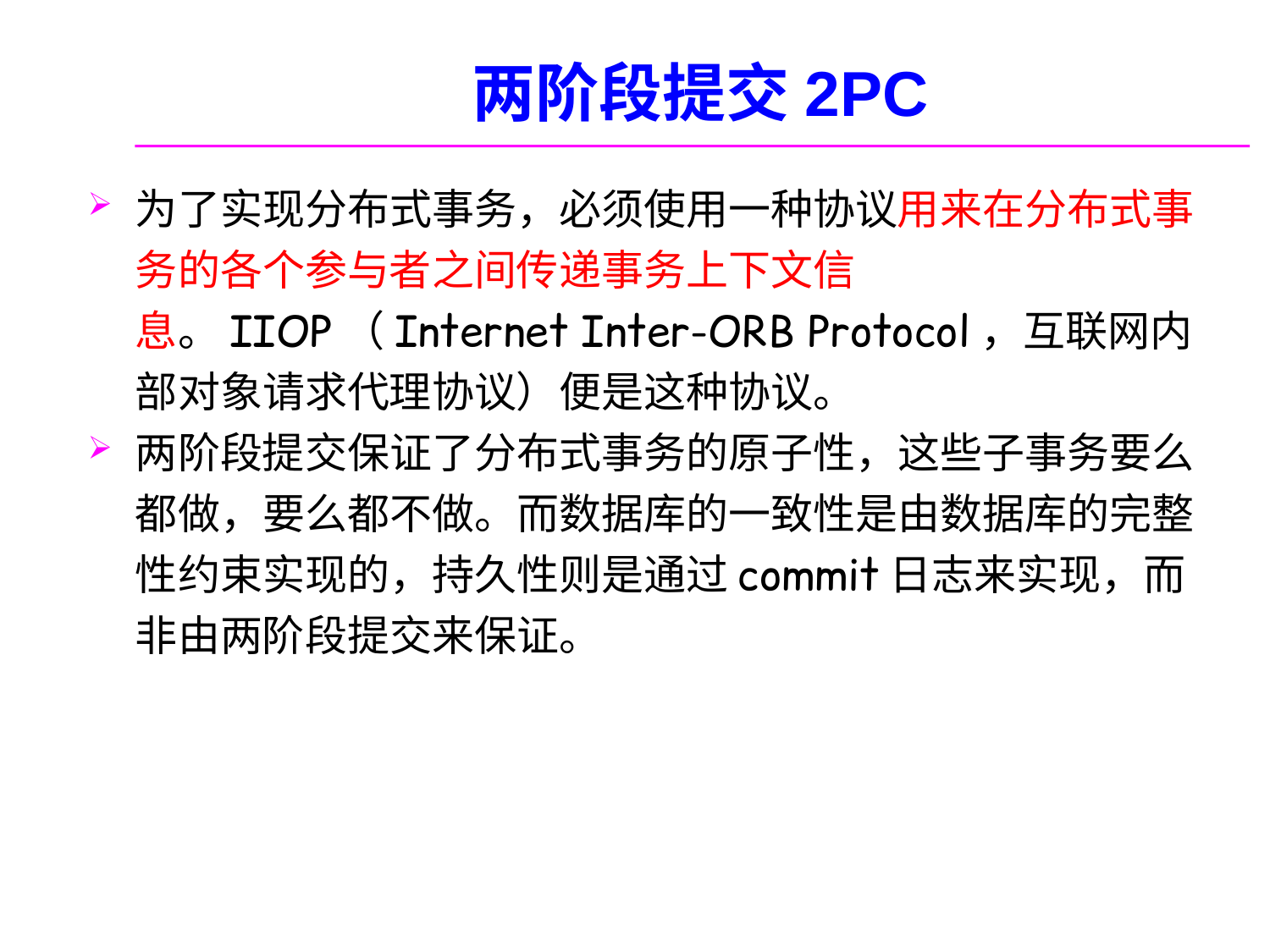

# 两阶段提交2PC
为了实现分布式事务，必须使用一种协议用来在分布式事务的各个参与者之间传递事务上下文信息。IIOP（Internet Inter-ORB Protocol，互联网内部对象请求代理协议）便是这种协议。
两阶段提交保证了分布式事务的原子性，这些子事务要么都做，要么都不做。而数据库的一致性是由数据库的完整性约束实现的，持久性则是通过commit日志来实现，而非由两阶段提交来保证。
24